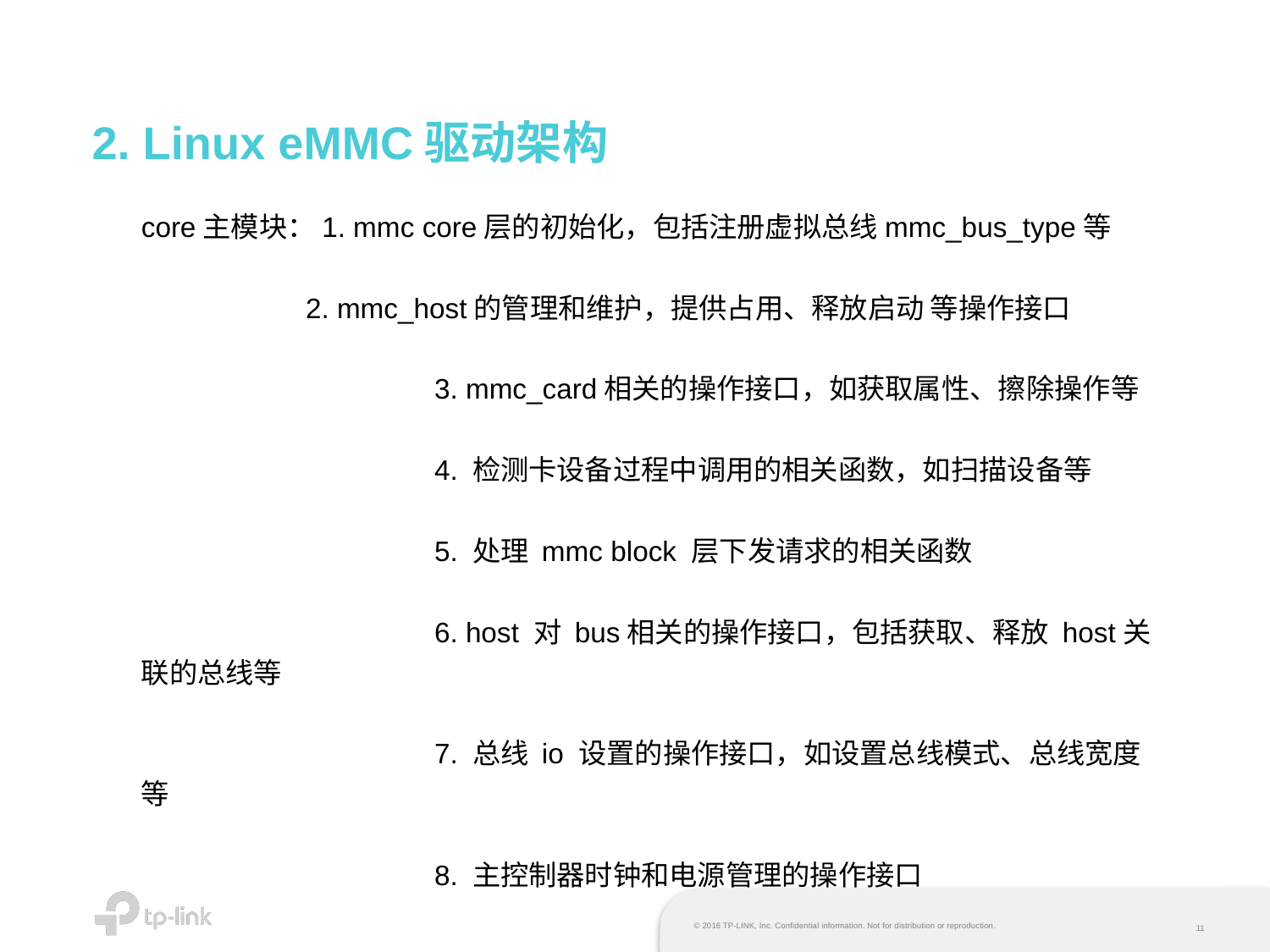

# 2. Linux eMMC驱动架构
core主模块：1. mmc core层的初始化，包括注册虚拟总线mmc_bus_type等

                     2. mmc_host的管理和维护，提供占用、释放启动 等操作接口

		     3. mmc_card相关的操作接口，如获取属性、擦除操作等

		     4. 检测卡设备过程中调用的相关函数，如扫描设备等

		     5. 处理 mmc block 层下发请求的相关函数

		     6. host 对 bus相关的操作接口，包括获取、释放 host关联的总线等

		     7. 总线 io 设置的操作接口，如设置总线模式、总线宽度等

		     8. 主控制器时钟和电源管理的操作接口